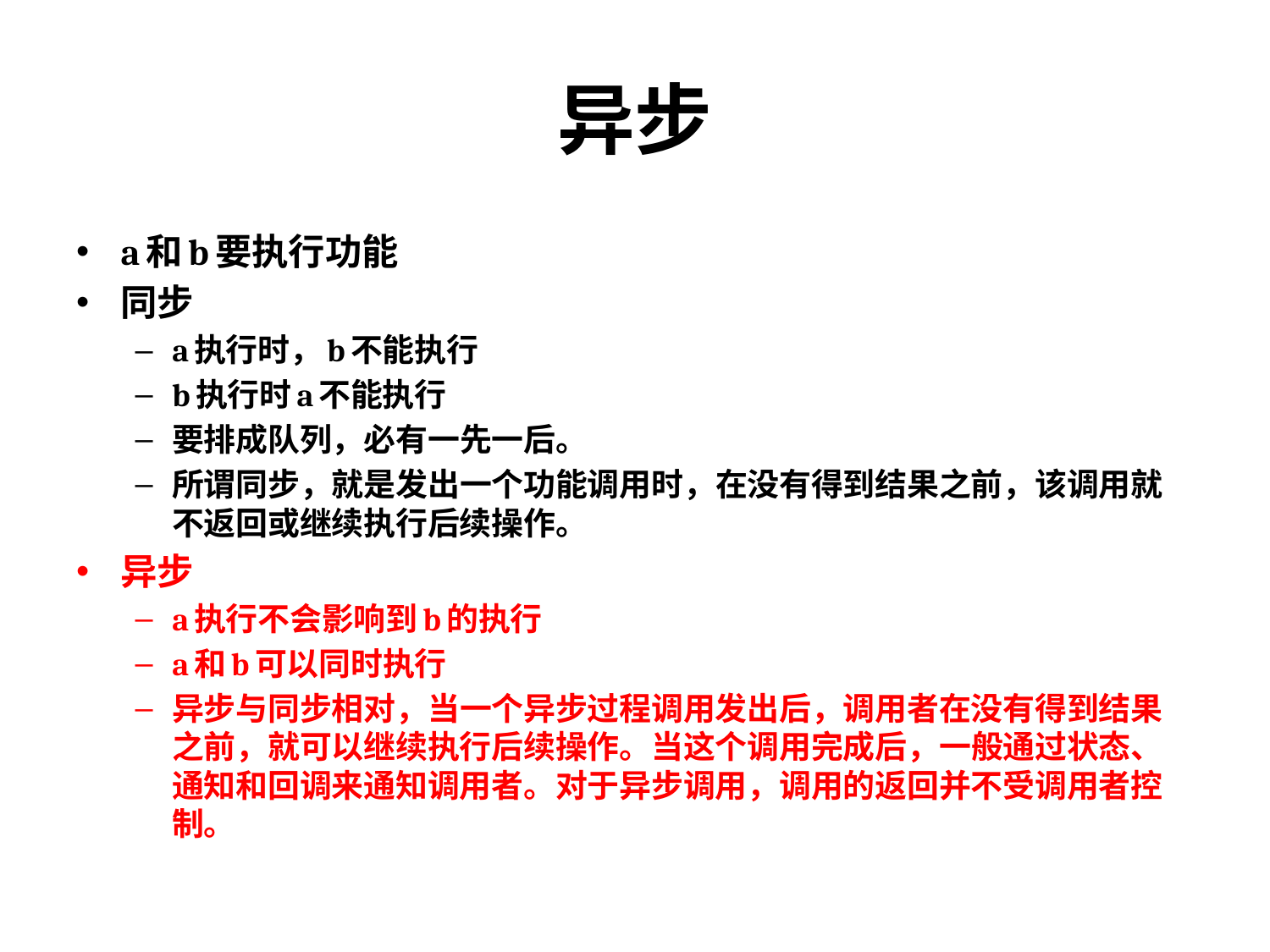

# 异步
a和b要执行功能
同步
a执行时，b不能执行
b执行时a不能执行
要排成队列，必有一先一后。
所谓同步，就是发出一个功能调用时，在没有得到结果之前，该调用就不返回或继续执行后续操作。
异步
a执行不会影响到b的执行
a和b可以同时执行
异步与同步相对，当一个异步过程调用发出后，调用者在没有得到结果之前，就可以继续执行后续操作。当这个调用完成后，一般通过状态、通知和回调来通知调用者。对于异步调用，调用的返回并不受调用者控制。